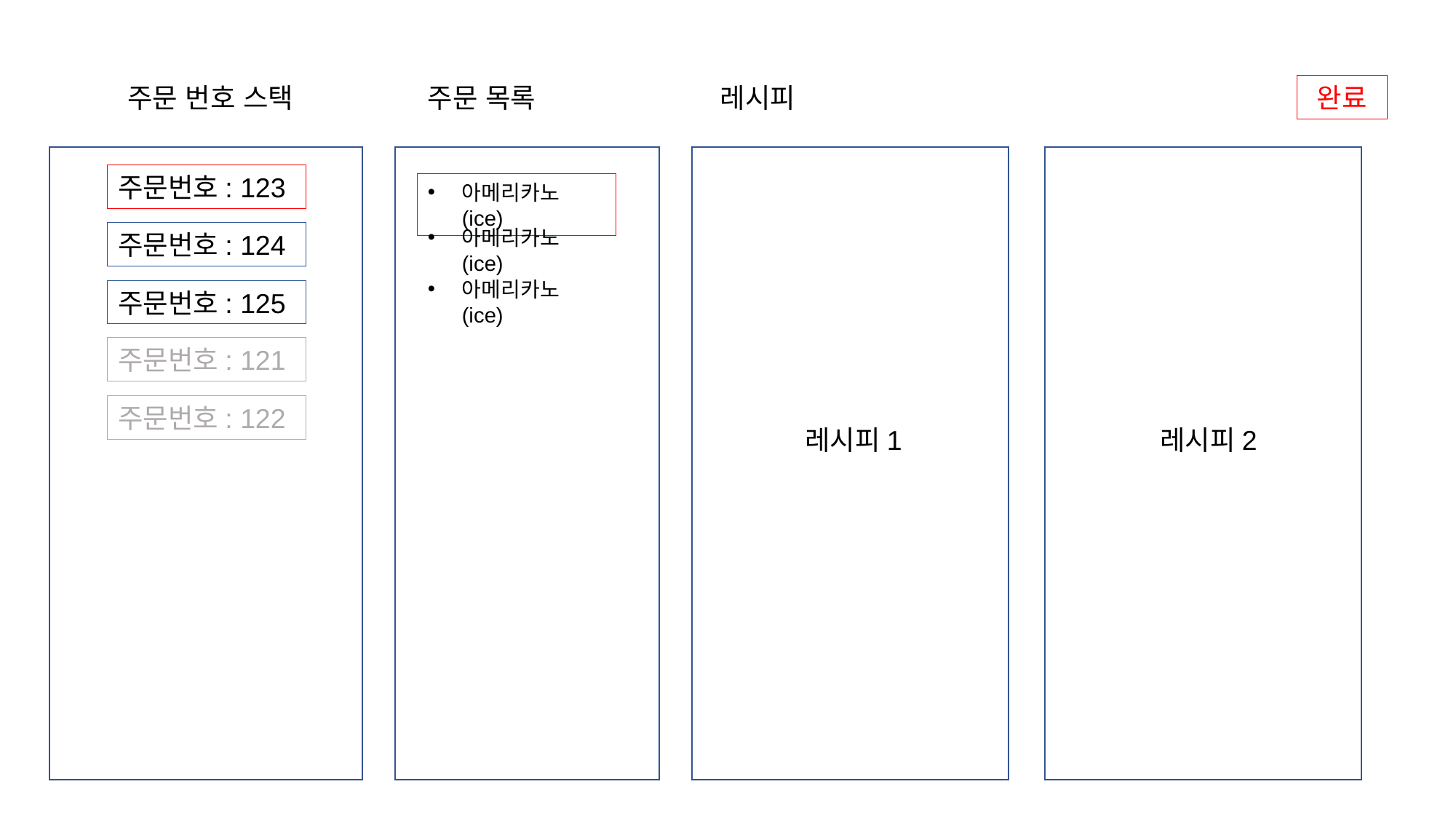

주문 번호 스택
주문 목록
레시피
완료

주문번호: 123
아메리카노(ice)
아메리카노(ice)
주문번호: 124
아메리카노(ice)
주문번호: 125
주문번호: 121
주문번호: 122
레시피2
레시피1